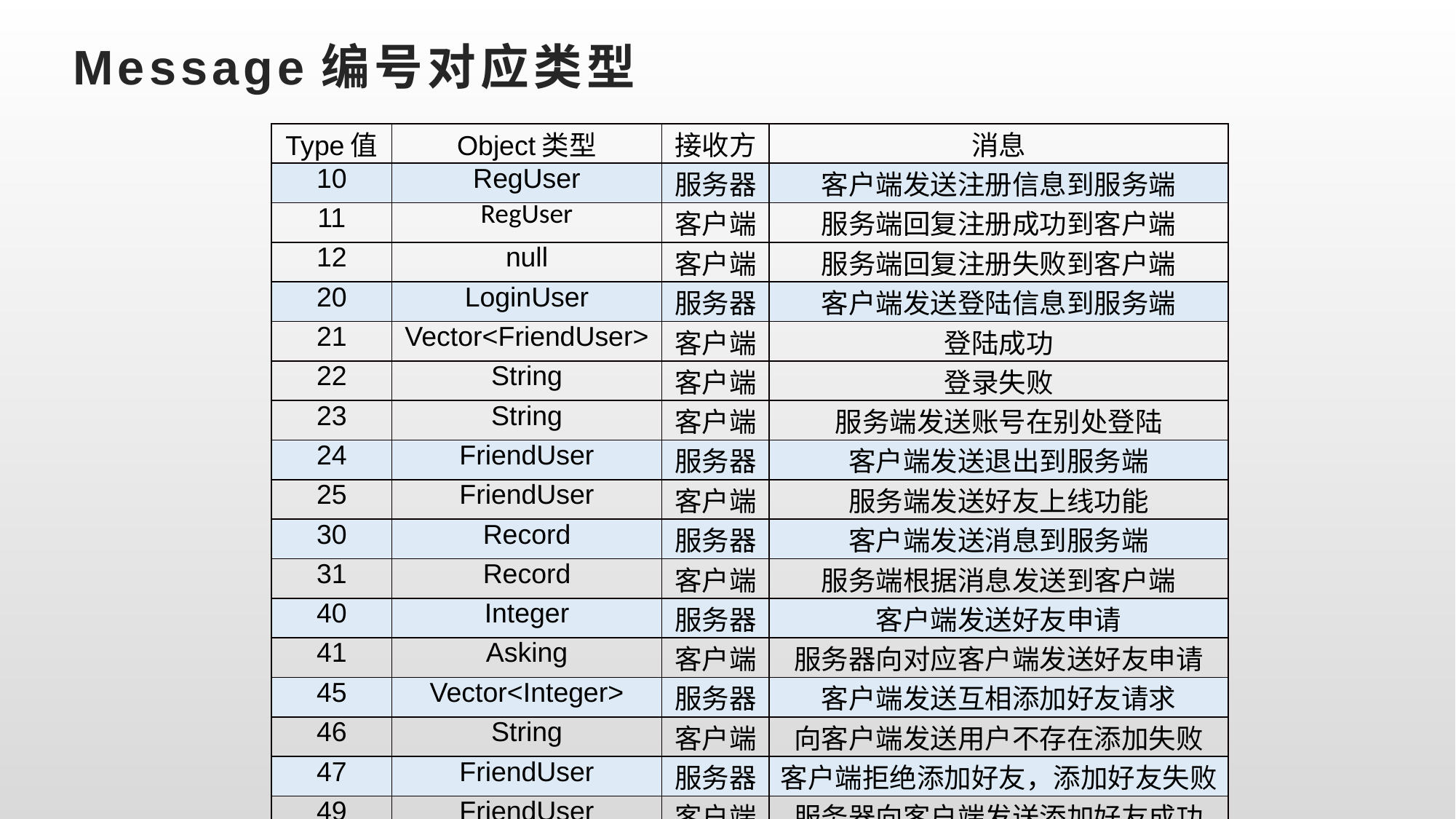

# Message编号对应类型
| Type值 | Object类型 | 接收方 | 消息 |
| --- | --- | --- | --- |
| 10 | RegUser | 服务器 | 客户端发送注册信息到服务端 |
| 11 | RegUser | 客户端 | 服务端回复注册成功到客户端 |
| 12 | null | 客户端 | 服务端回复注册失败到客户端 |
| 20 | LoginUser | 服务器 | 客户端发送登陆信息到服务端 |
| 21 | Vector<FriendUser> | 客户端 | 登陆成功 |
| 22 | String | 客户端 | 登录失败 |
| 23 | String | 客户端 | 服务端发送账号在别处登陆 |
| 24 | FriendUser | 服务器 | 客户端发送退出到服务端 |
| 25 | FriendUser | 客户端 | 服务端发送好友上线功能 |
| 30 | Record | 服务器 | 客户端发送消息到服务端 |
| 31 | Record | 客户端 | 服务端根据消息发送到客户端 |
| 40 | Integer | 服务器 | 客户端发送好友申请 |
| 41 | Asking | 客户端 | 服务器向对应客户端发送好友申请 |
| 45 | Vector<Integer> | 服务器 | 客户端发送互相添加好友请求 |
| 46 | String | 客户端 | 向客户端发送用户不存在添加失败 |
| 47 | FriendUser | 服务器 | 客户端拒绝添加好友，添加好友失败 |
| 49 | FriendUser | 客户端 | 服务器向客户端发送添加好友成功 |
| 90 | null | 客户端 | 服务端发送下线功能到客户端 |